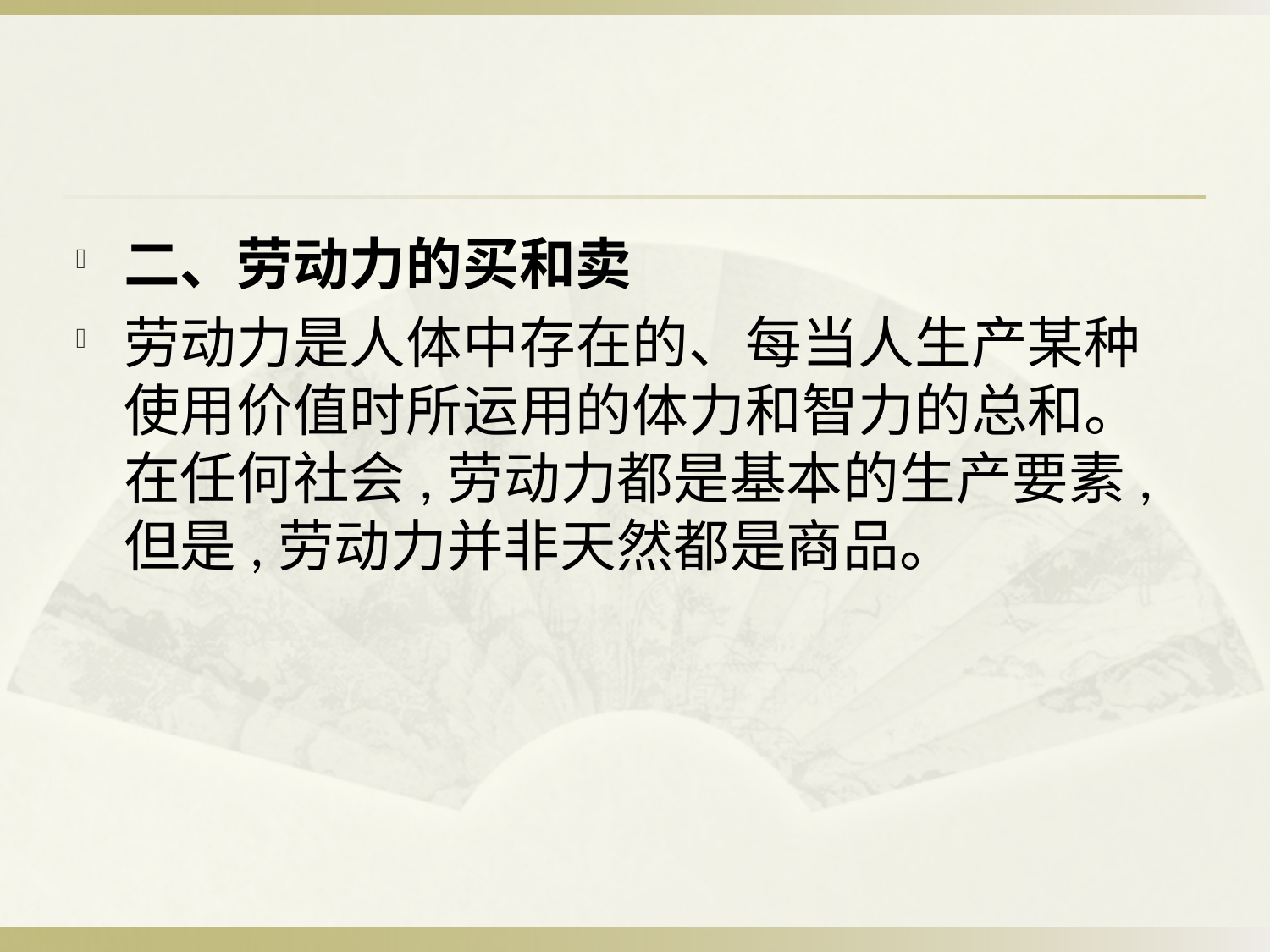

#
二、劳动力的买和卖
劳动力是人体中存在的、每当人生产某种使用价值时所运用的体力和智力的总和。在任何社会,劳动力都是基本的生产要素,但是,劳动力并非天然都是商品。